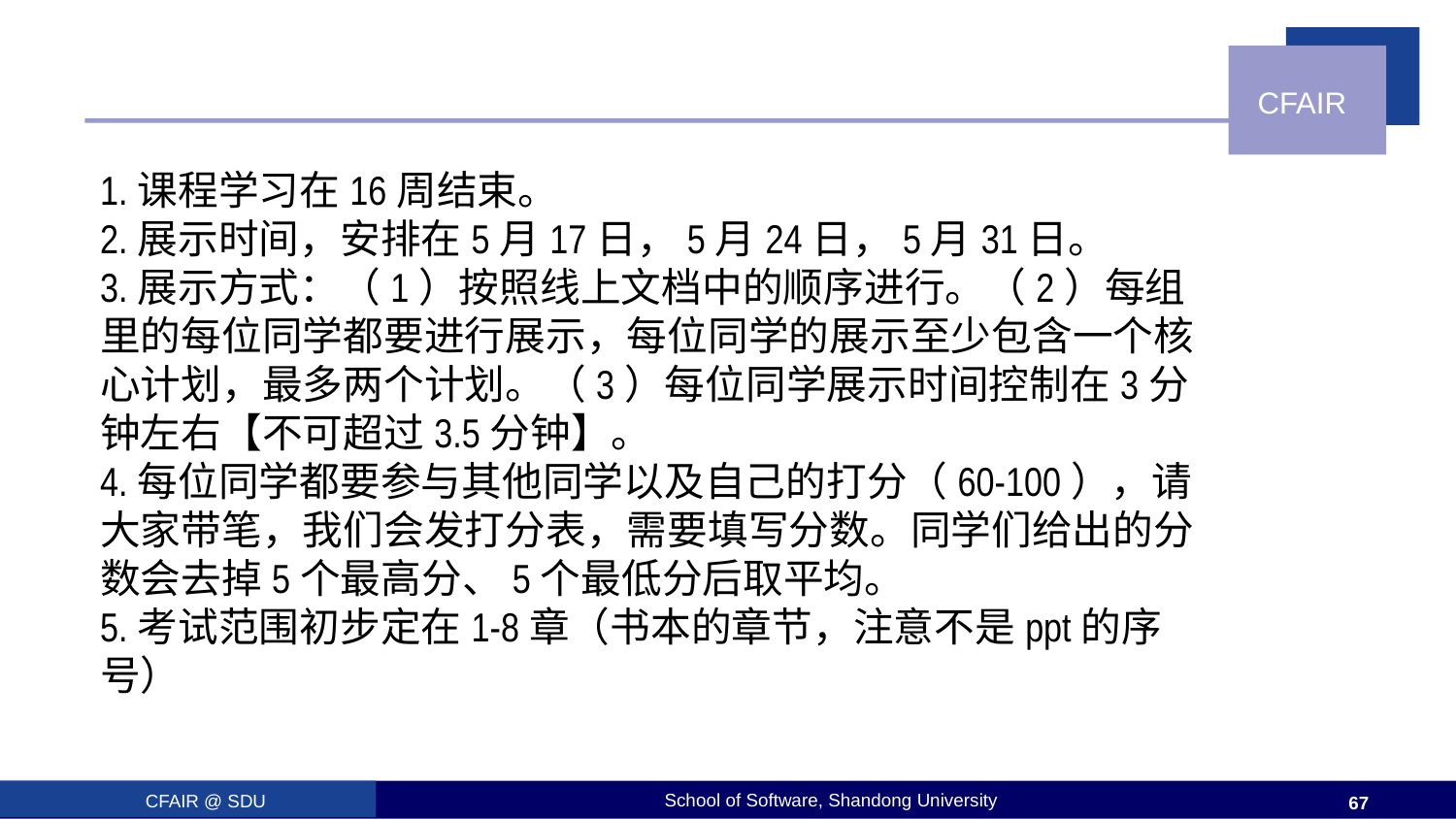

1.课程学习在16周结束。
2.展示时间，安排在5月17日，5月24日，5月31日。
3.展示方式：（1）按照线上文档中的顺序进行。（2）每组里的每位同学都要进行展示，每位同学的展示至少包含一个核心计划，最多两个计划。（3）每位同学展示时间控制在3分钟左右【不可超过3.5分钟】。
4.每位同学都要参与其他同学以及自己的打分（60-100），请大家带笔，我们会发打分表，需要填写分数。同学们给出的分数会去掉5个最高分、5个最低分后取平均。
5.考试范围初步定在1-8章（书本的章节，注意不是ppt的序号）